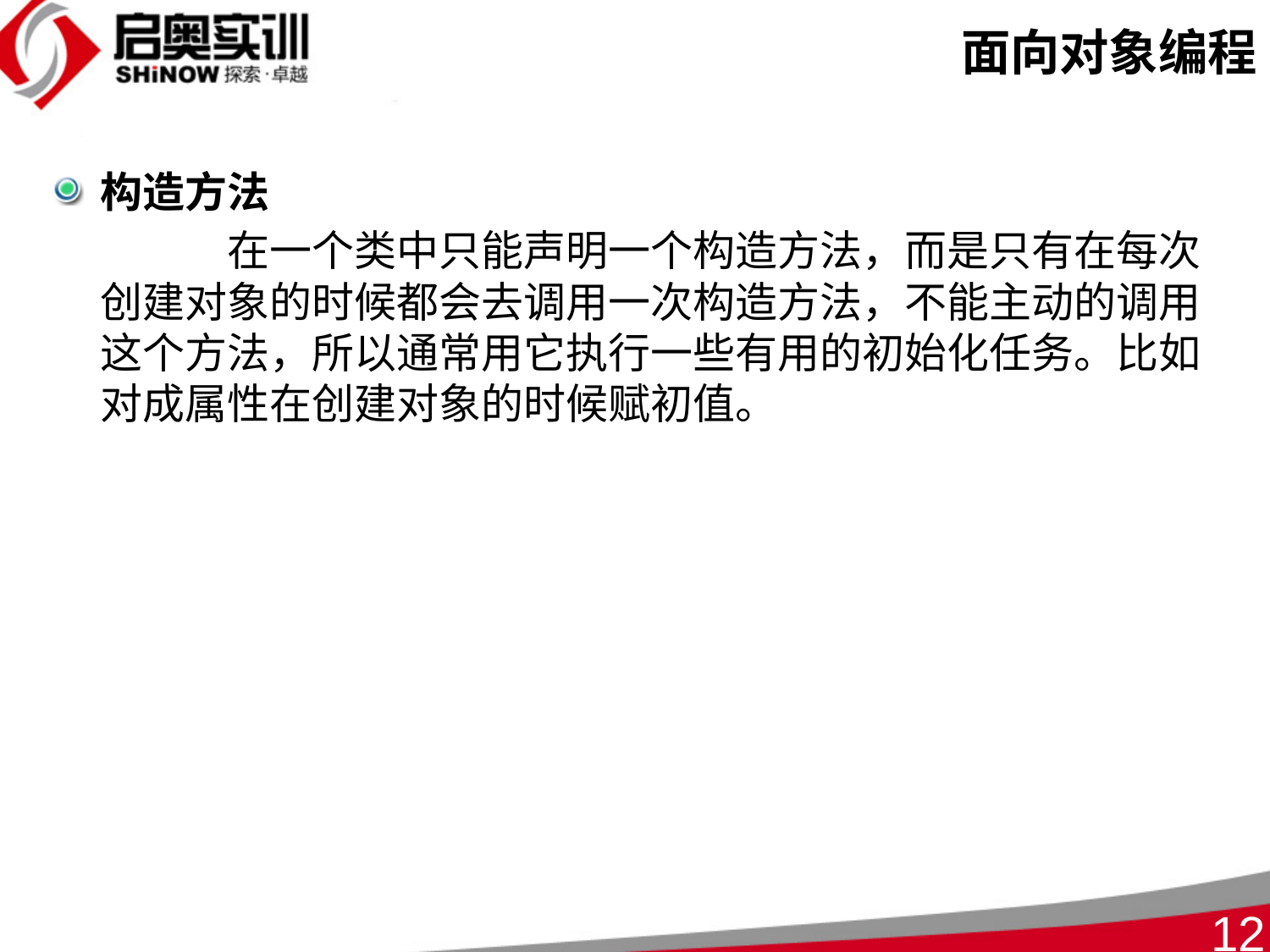

# 面向对象编程
构造方法
		在一个类中只能声明一个构造方法，而是只有在每次创建对象的时候都会去调用一次构造方法，不能主动的调用这个方法，所以通常用它执行一些有用的初始化任务。比如对成属性在创建对象的时候赋初值。
12